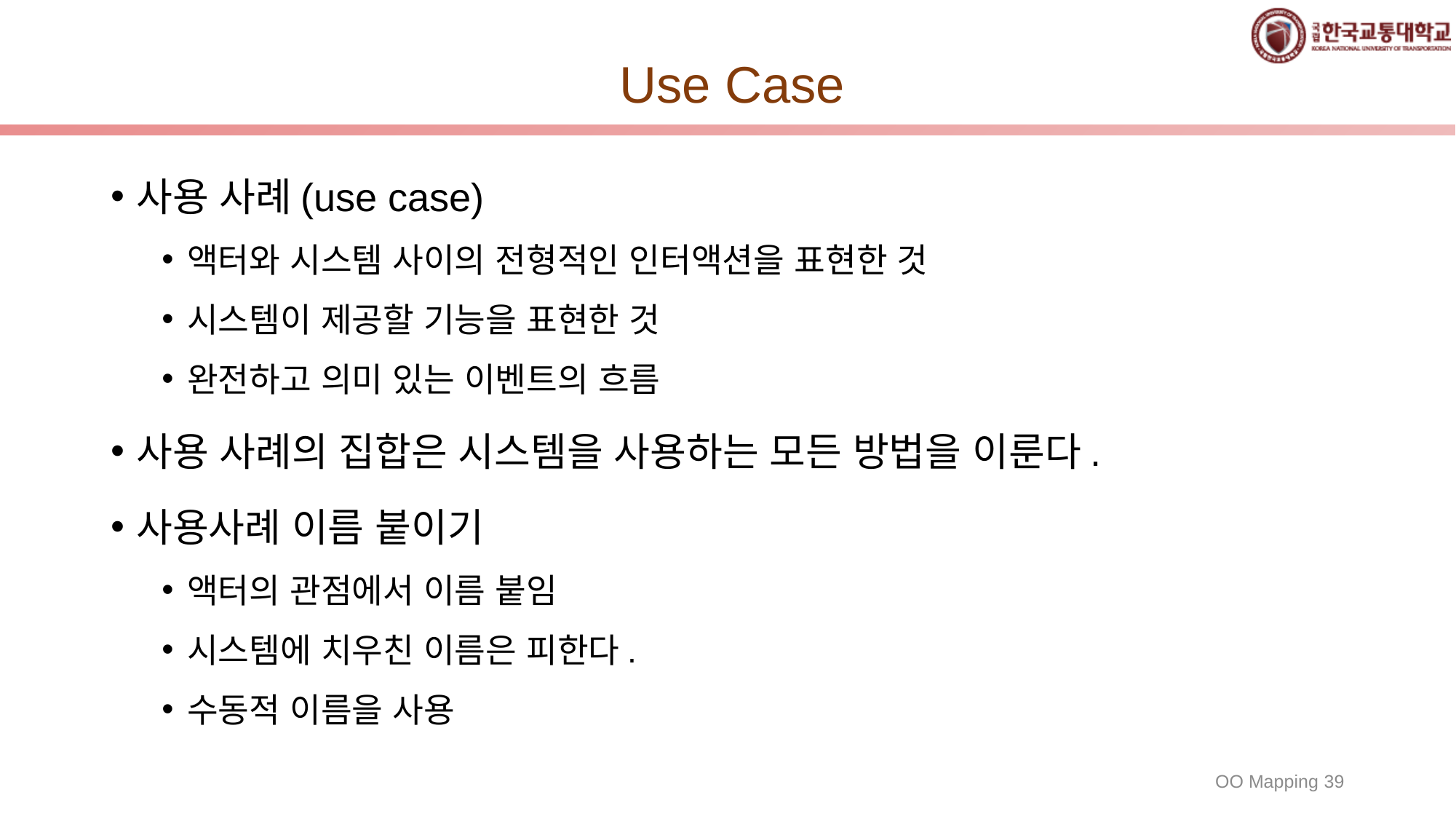

# Use Case
사용 사례(use case)
액터와 시스템 사이의 전형적인 인터액션을 표현한 것
시스템이 제공할 기능을 표현한 것
완전하고 의미 있는 이벤트의 흐름
사용 사례의 집합은 시스템을 사용하는 모든 방법을 이룬다.
사용사례 이름 붙이기
액터의 관점에서 이름 붙임
시스템에 치우친 이름은 피한다.
수동적 이름을 사용

39